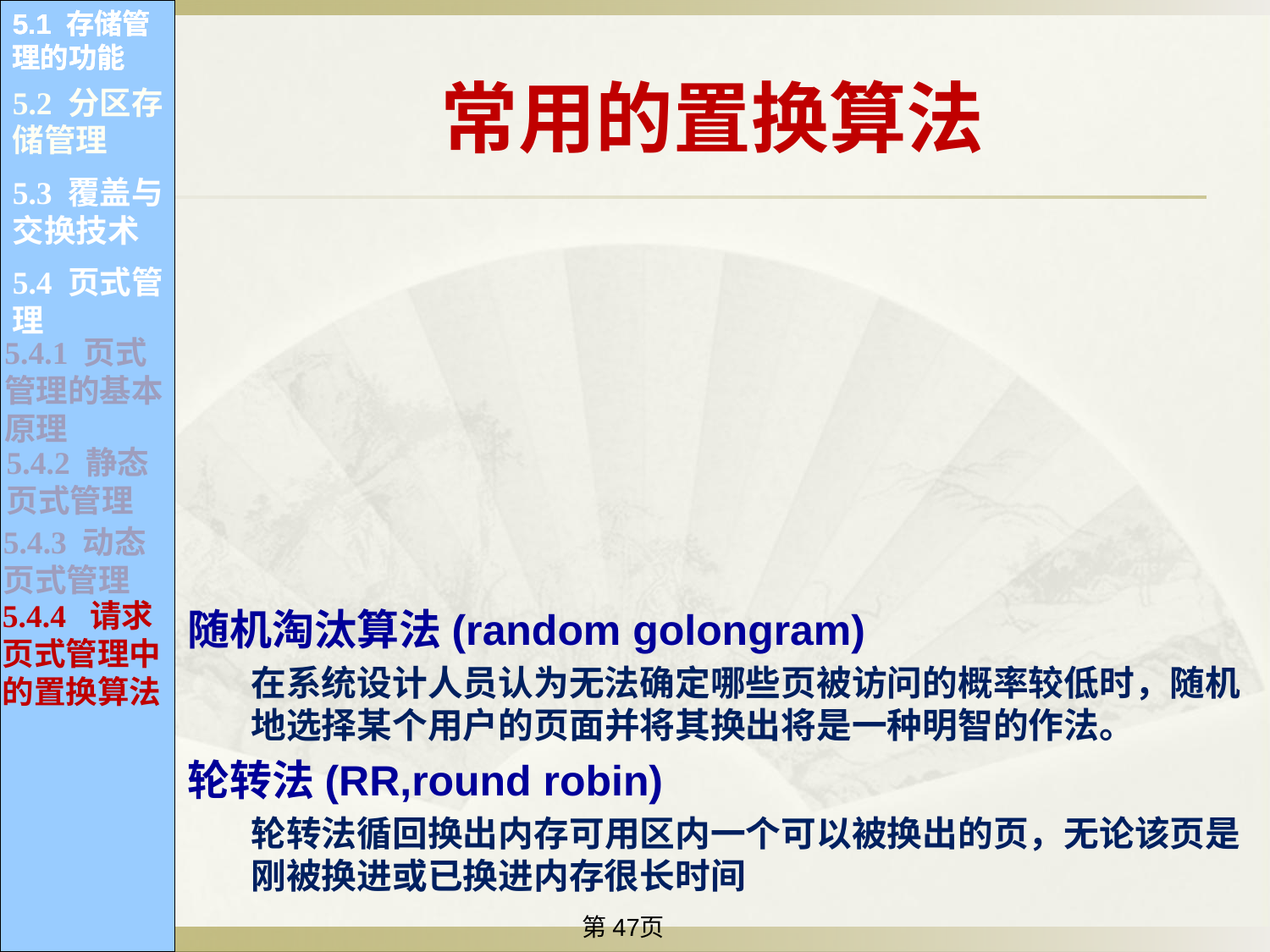

5.1 存储管理的功能

5.1 存储管理的功能
5.1 存储管理的功能
5.1 存储管理的功能

5.1 存储管理的功能

5.1 存储管理的功能
5.1 存储管理的功能
5.1 存储管理的功能

5.1 存储管理的功能

5.1 存储管理的功能
5.1 存储管理的功能
5.1 存储管理的功能
常用的置换算法
5.2 分区存储管理
5.1.1 内存的分配和回收
5.1.2 内存空间的共享
5.1.2 内存空间的共享
5.3 覆盖与交换技术
随机淘汰算法(random golongram)
在系统设计人员认为无法确定哪些页被访问的概率较低时，随机地选择某个用户的页面并将其换出将是一种明智的作法。
轮转法(RR,round robin)
轮转法循回换出内存可用区内一个可以被换出的页，无论该页是刚被换进或已换进内存很长时间

5.1.3 存储保护
5.1.3 存储保护
5.4 页式管理
5.1.4 内存空间的扩充
5.4.1 页式管理的基本原理
5.4.2 静态页式管理
5.4.3 动态页式管理
5.4.4  请求页式管理中的置换算法